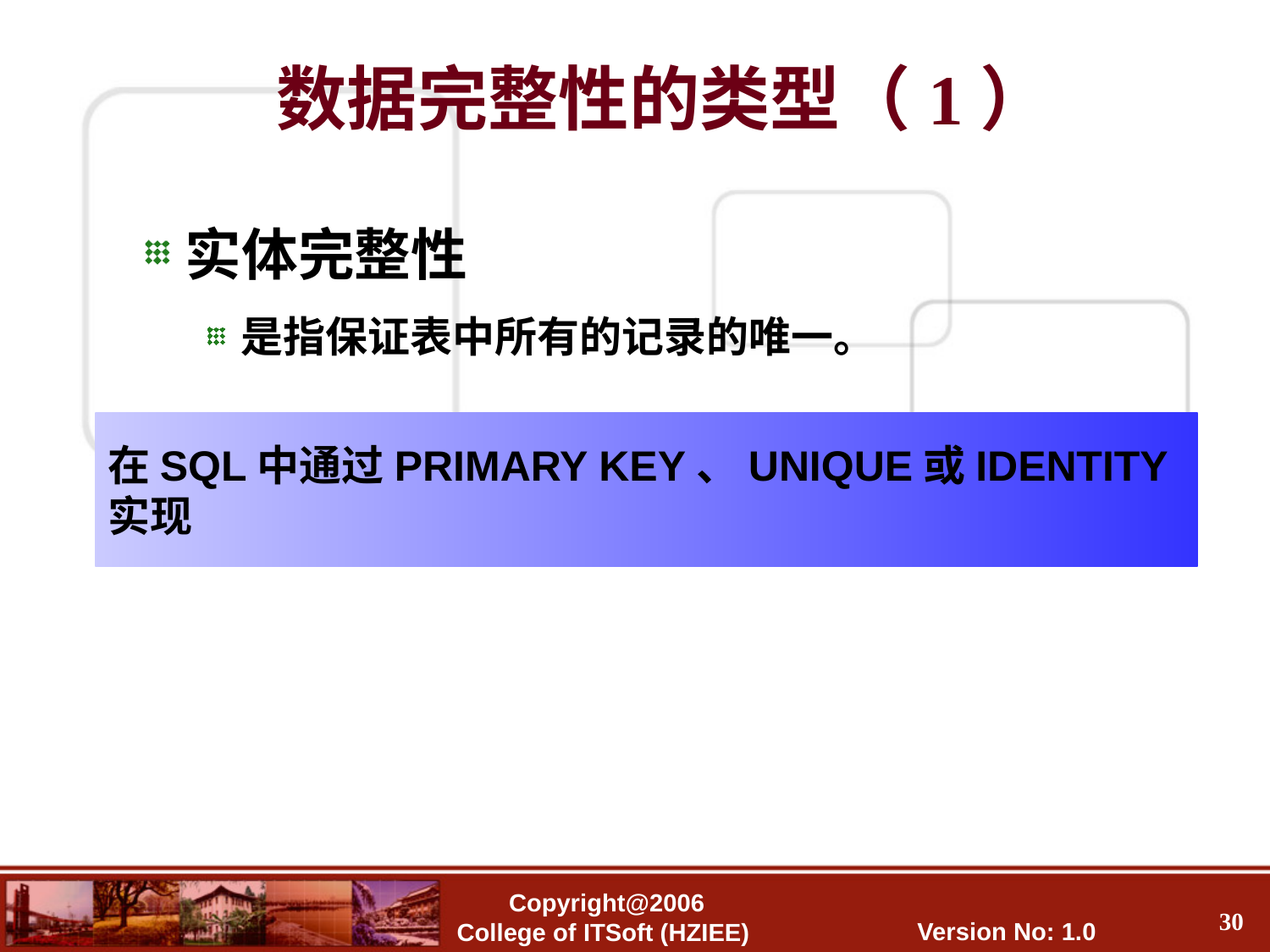

数据完整性的类型（1）
实体完整性
是指保证表中所有的记录的唯一。
在SQL中通过PRIMARY KEY、UNIQUE或IDENTITY实现